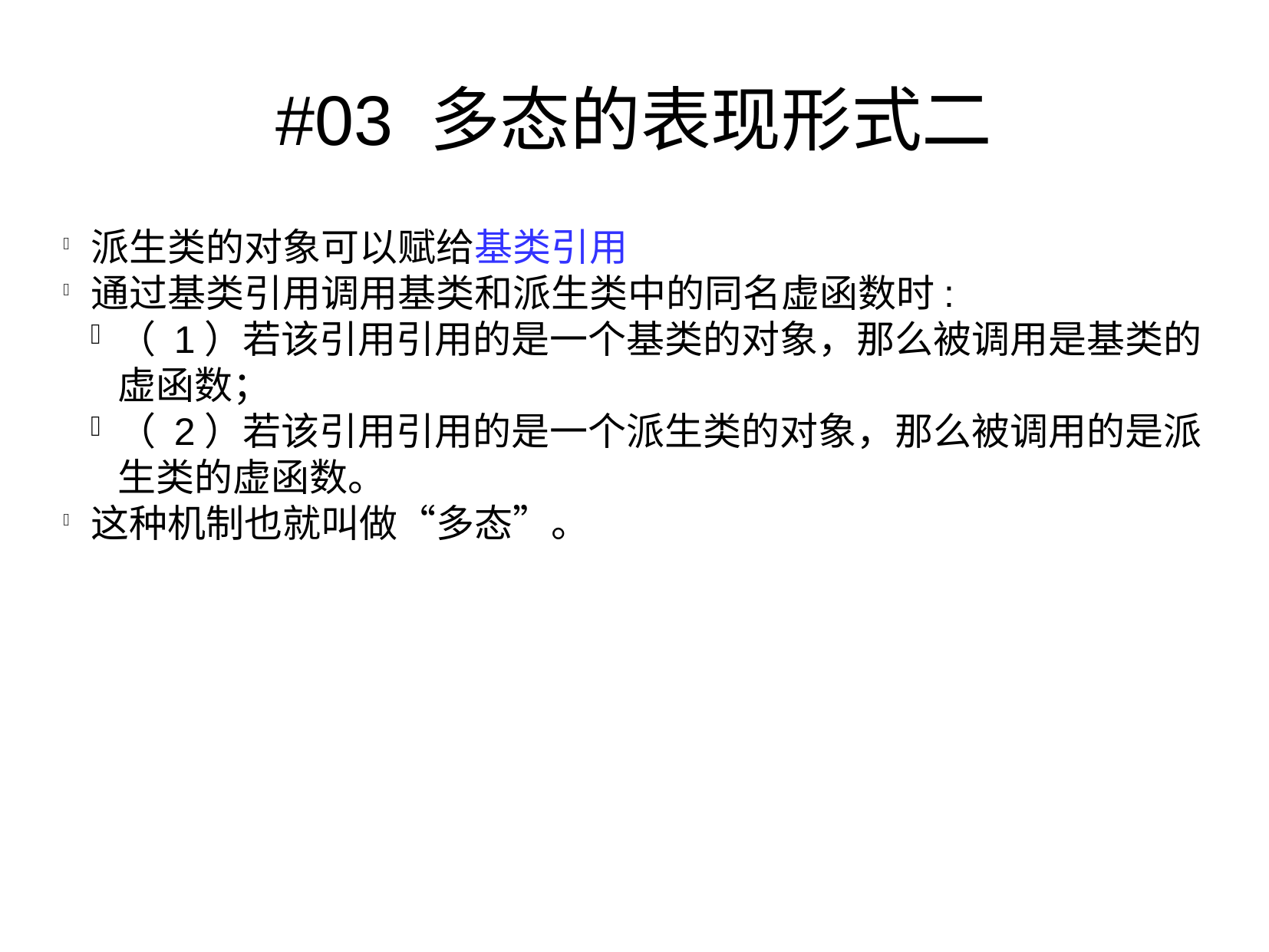

#03 多态的表现形式二
派生类的对象可以赋给基类引用
通过基类引用调用基类和派生类中的同名虚函数时:
（ 1）若该引用引用的是一个基类的对象，那么被调用是基类的虚函数；
（ 2）若该引用引用的是一个派生类的对象，那么被调用的是派生类的虚函数。
这种机制也就叫做“多态”。